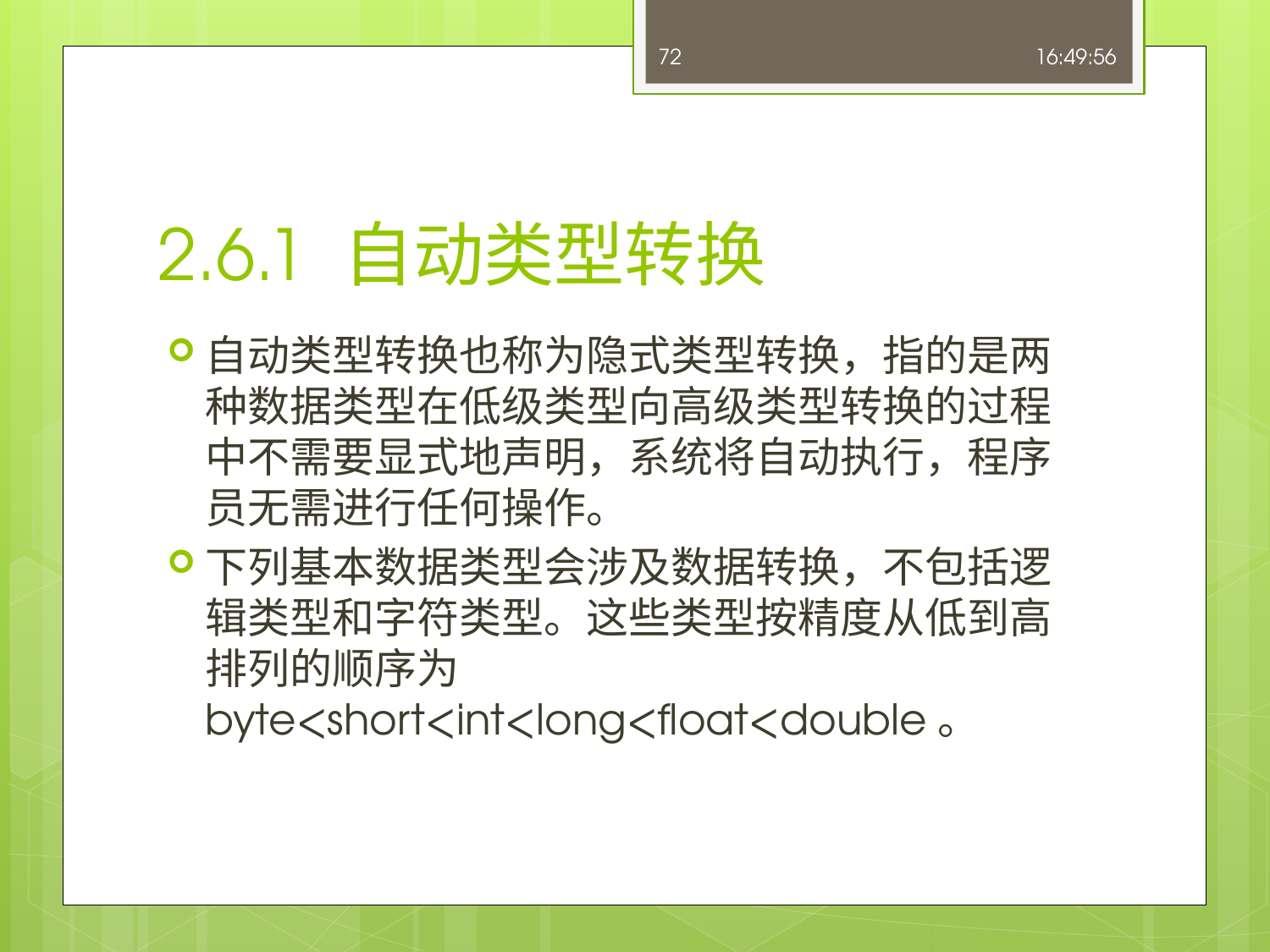

72
16:49:56
# 2.6.1 自动类型转换
自动类型转换也称为隐式类型转换，指的是两种数据类型在低级类型向高级类型转换的过程中不需要显式地声明，系统将自动执行，程序员无需进行任何操作。
下列基本数据类型会涉及数据转换，不包括逻辑类型和字符类型。这些类型按精度从低到高排列的顺序为byte<short<int<long<float<double。